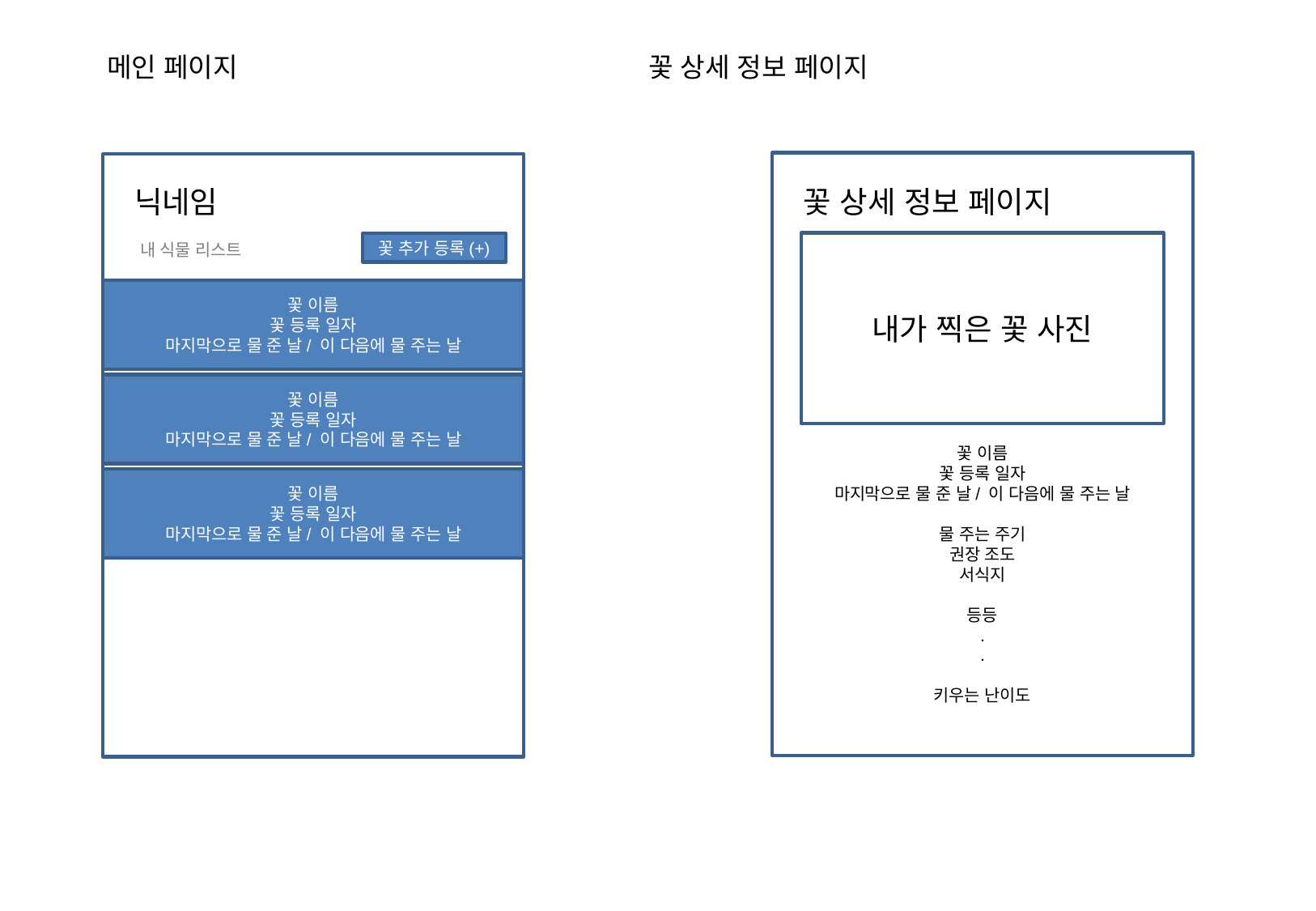

메인 페이지                                                       꽃 상세 정보 페이지

닉네임
꽃 상세 정보 페이지
내가 찍은 꽃 사진
꽃 추가 등록(+)
내 식물 리스트
꽃 이름
꽃 등록 일자
마지막으로 물 준 날/ 이 다음에 물 주는 날
꽃 이름
꽃 등록 일자
마지막으로 물 준 날/ 이 다음에 물 주는 날
꽃 이름
꽃 등록 일자
마지막으로 물 준 날/ 이 다음에 물 주는 날

물 주는 주기
권장 조도
서식지

등등
.
.

키우는 난이도

꽃 이름
꽃 등록 일자
마지막으로 물 준 날/ 이 다음에 물 주는 날